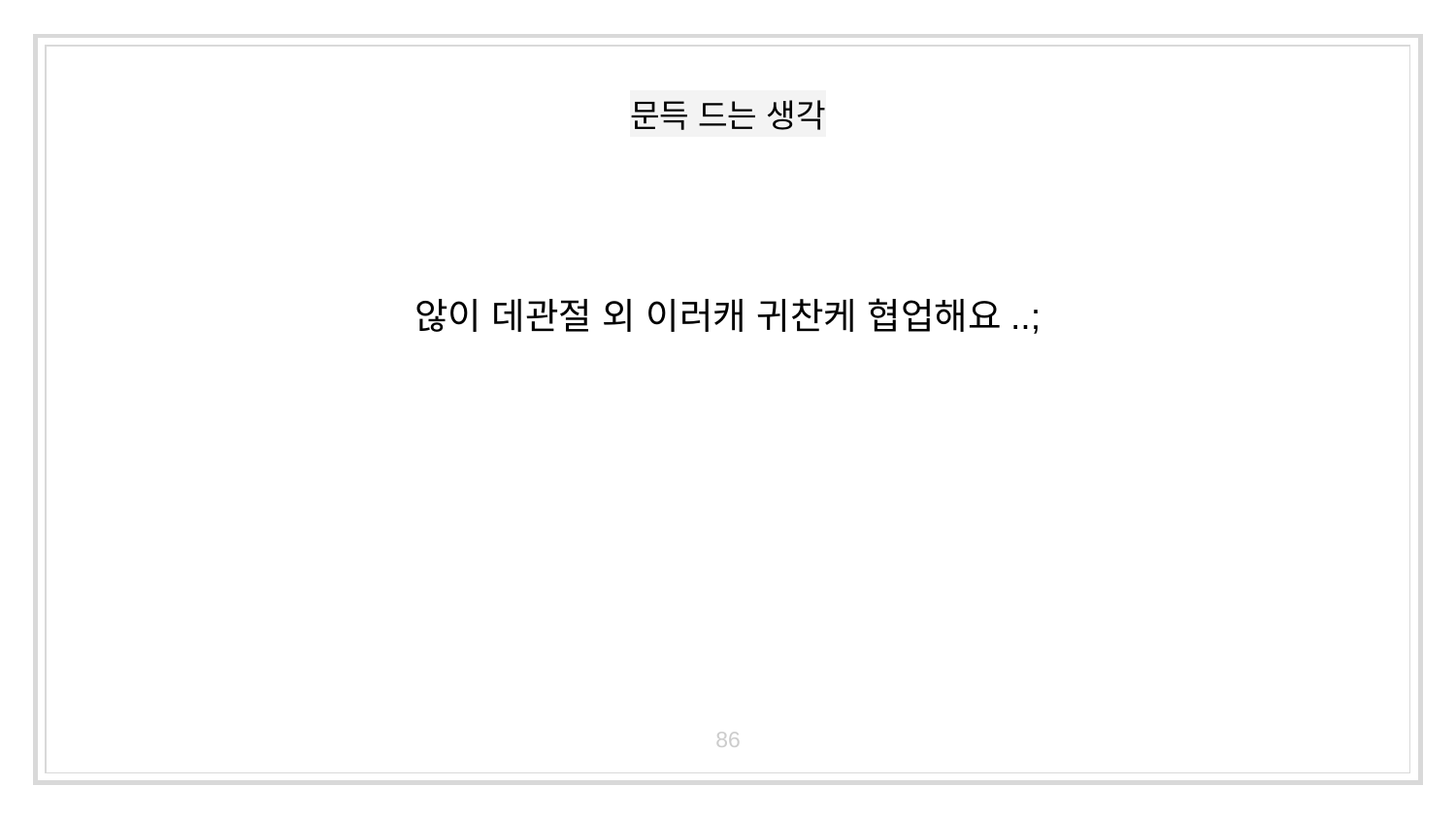

# 문득 드는 생각
않이 데관절 외 이러캐 귀찬케 협업해요..;
86